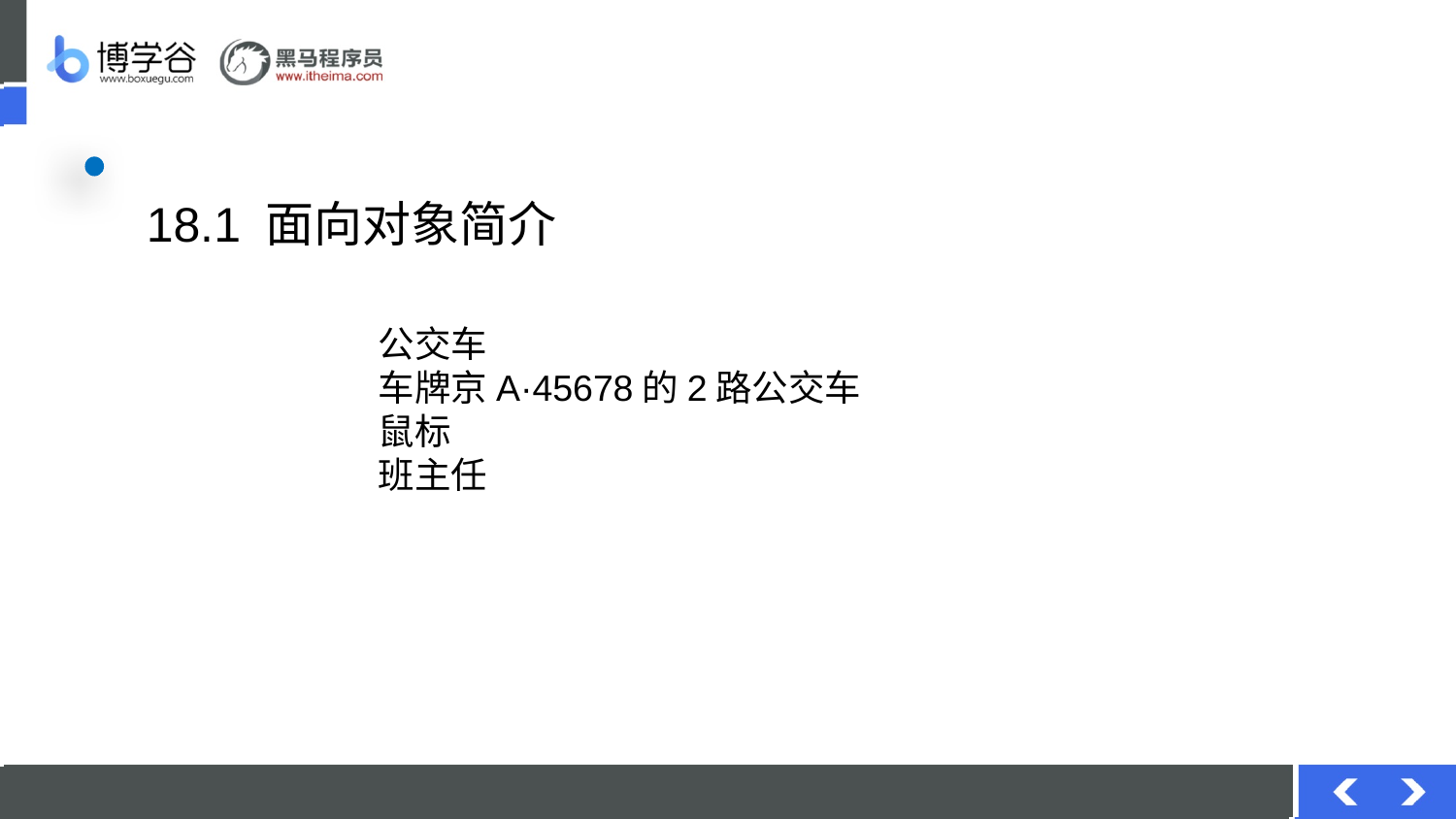

# 18.1 面向对象简介
公交车
车牌京A·45678的2路公交车
鼠标
班主任